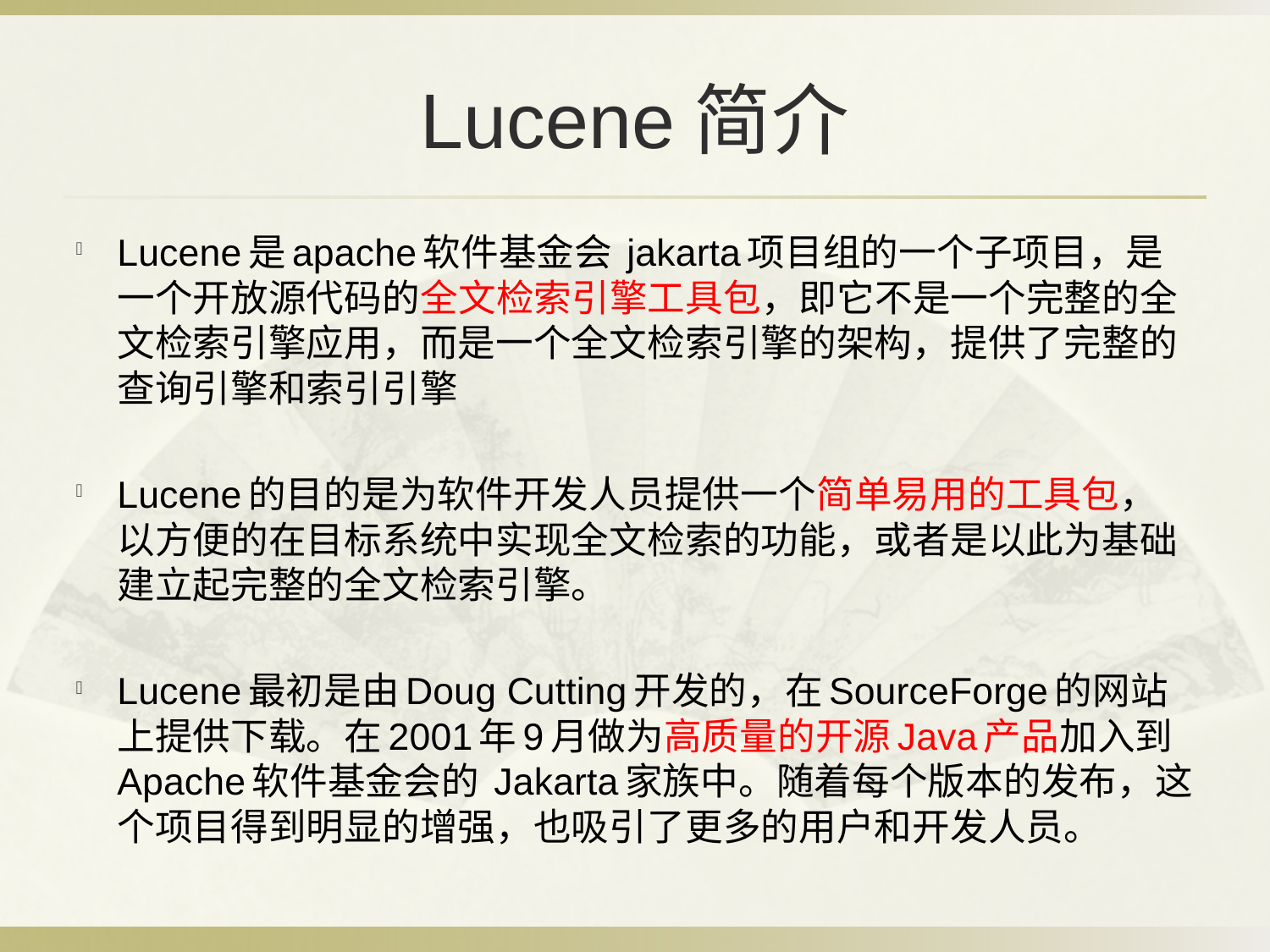

# Lucene简介
Lucene是apache软件基金会 jakarta项目组的一个子项目，是一个开放源代码的全文检索引擎工具包，即它不是一个完整的全文检索引擎应用，而是一个全文检索引擎的架构，提供了完整的查询引擎和索引引擎

Lucene的目的是为软件开发人员提供一个简单易用的工具包，以方便的在目标系统中实现全文检索的功能，或者是以此为基础建立起完整的全文检索引擎。

Lucene最初是由Doug Cutting开发的，在SourceForge的网站上提供下载。在2001年9月做为高质量的开源Java产品加入到Apache软件基金会的 Jakarta家族中。随着每个版本的发布，这个项目得到明显的增强，也吸引了更多的用户和开发人员。